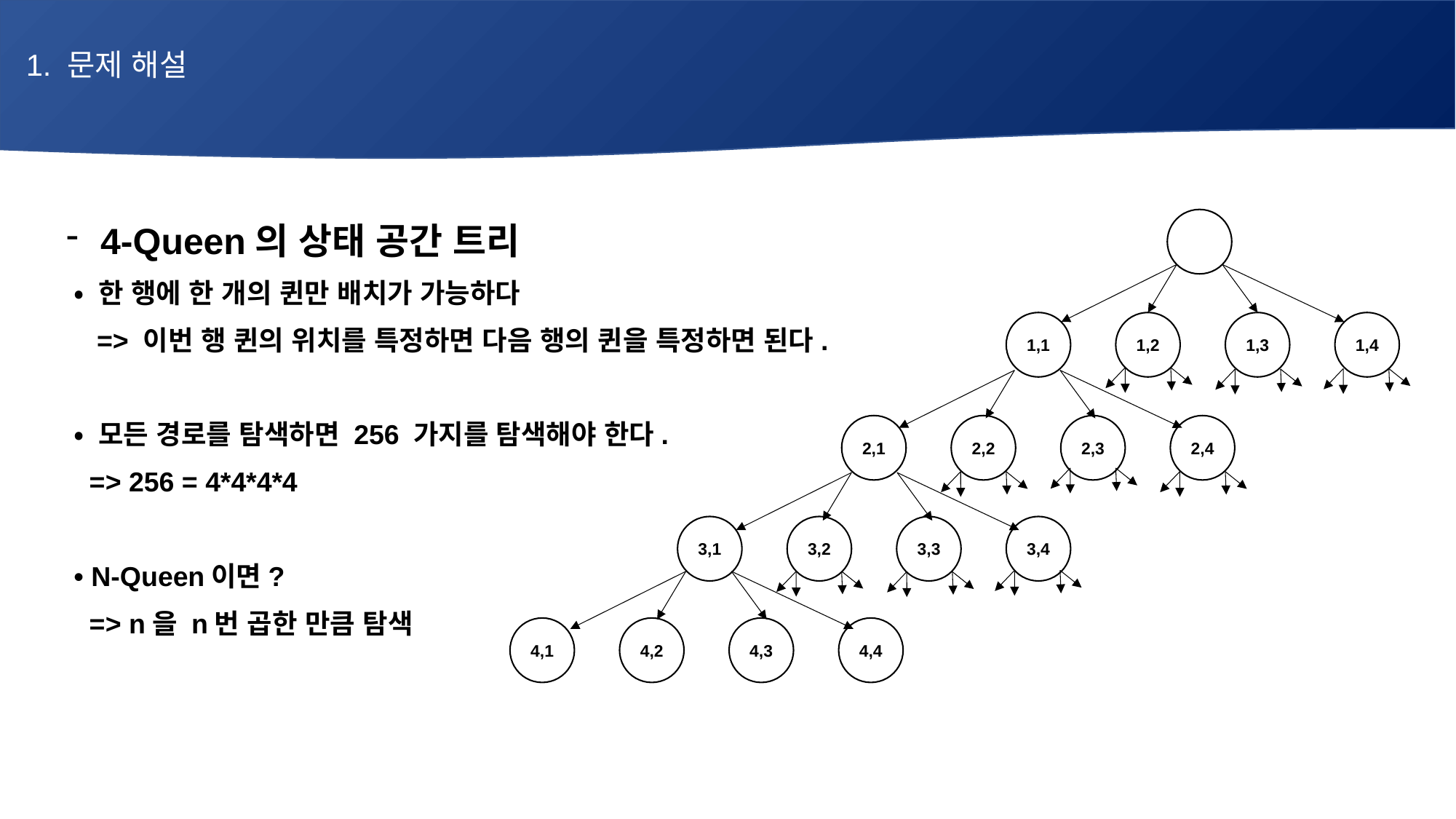

1. 문제 해설
# 매주 1 과제 LV2
4-Queen의 상태 공간 트리
 • 한 행에 한 개의 퀸만 배치가 가능하다
    => 이번 행 퀸의 위치를 특정하면 다음 행의 퀸을 특정하면 된다.

 • 모든 경로를 탐색하면 256 가지를 탐색해야 한다.
   => 256 = 4*4*4*4

 • N-Queen이면?
   => n을 n번 곱한 만큼 탐색

1,1
1,2
1,3
1,4
2,1
2,2
2,3
2,4
3,1
3,2
3,3
3,4
4,1
4,2
4,3
4,4